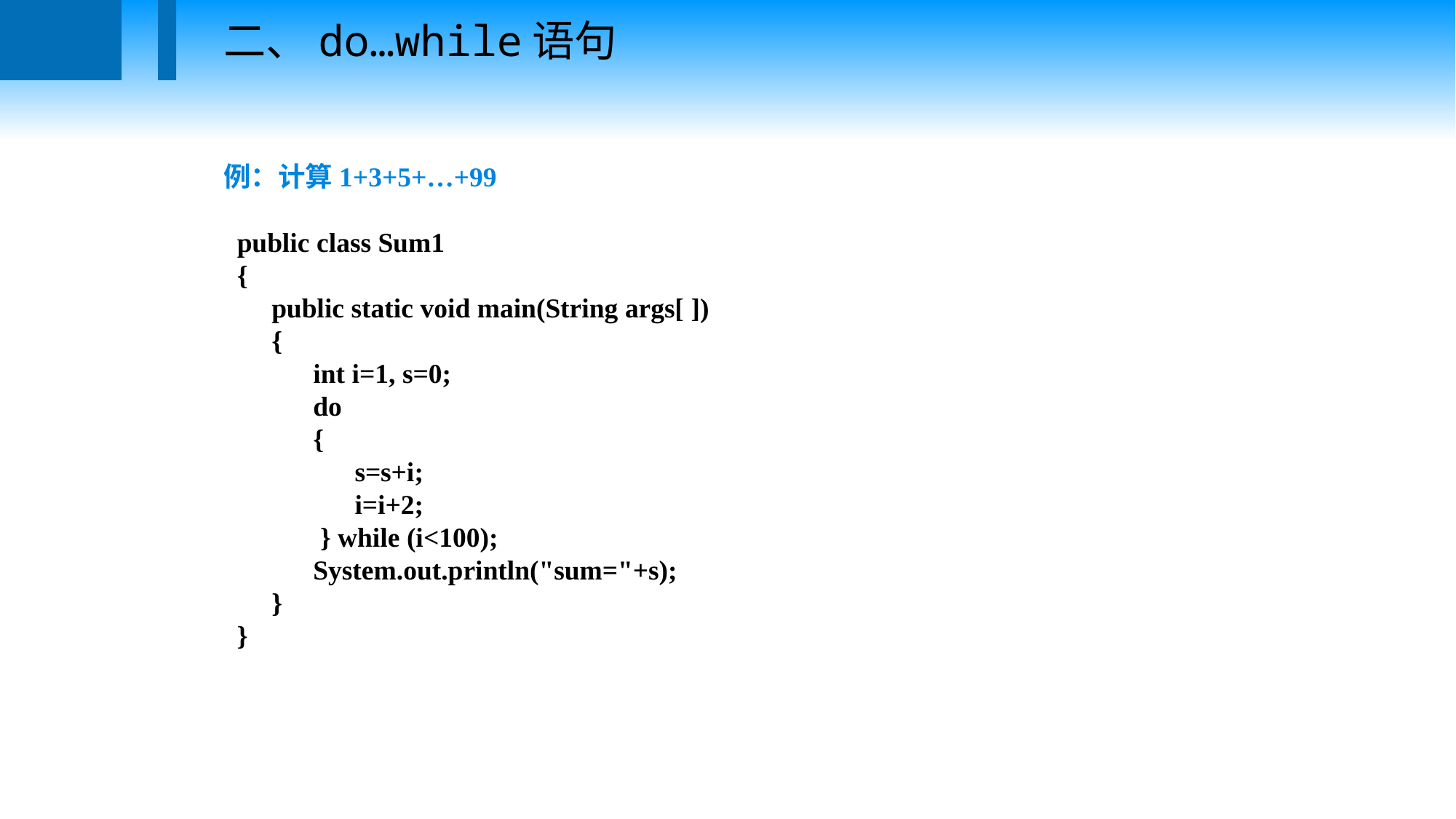

二、do…while语句
例：计算1+3+5+…+99

public class Sum1
{
     public static void main(String args[ ])
     {
           int i=1, s=0;
           do
           {
                 s=s+i;
                 i=i+2;
            } while (i<100);
           System.out.println("sum="+s);
     }
}